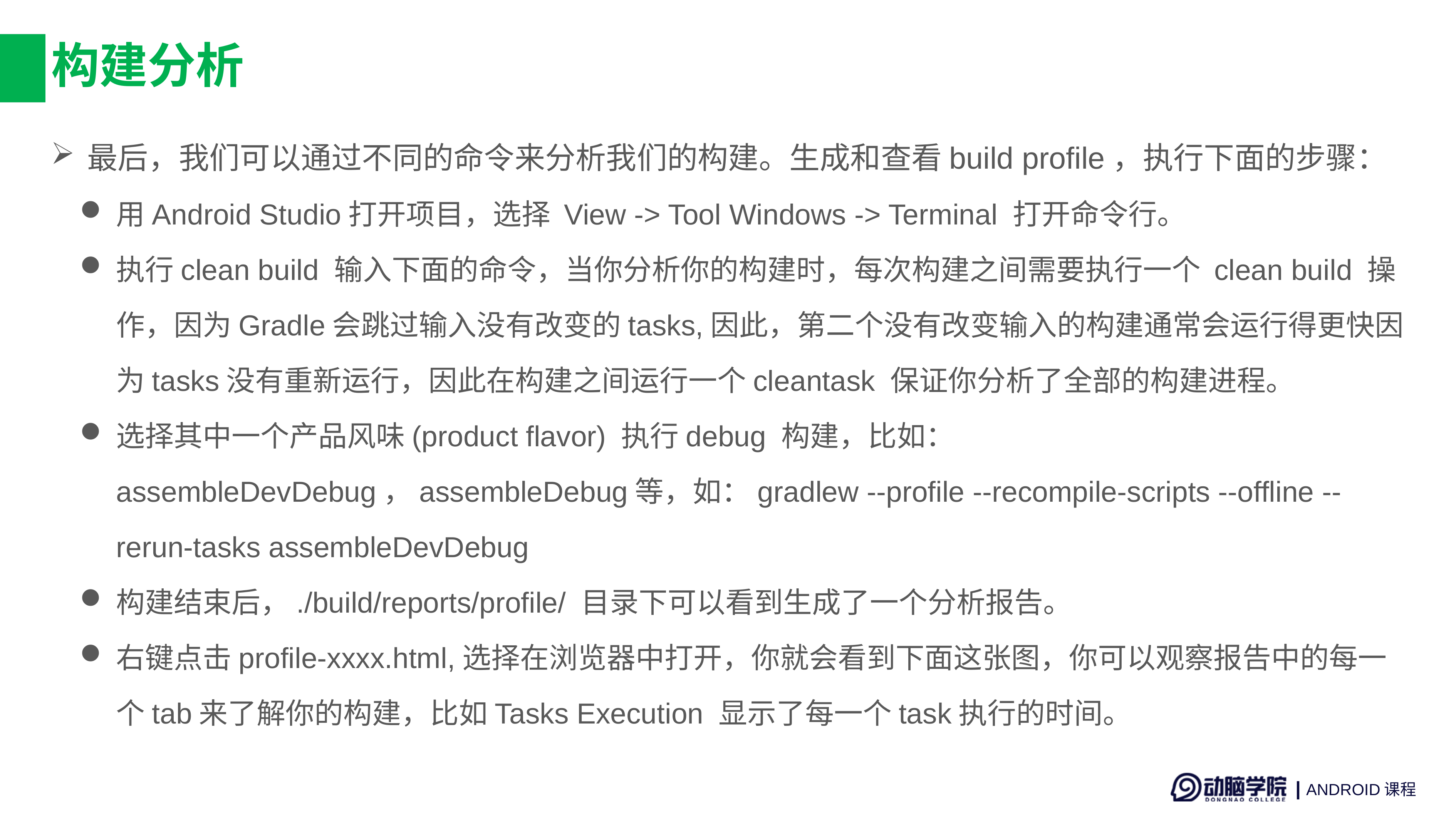

# 构建分析
最后，我们可以通过不同的命令来分析我们的构建。生成和查看build profile，执行下面的步骤：
用Android Studio打开项目，选择 View -> Tool Windows -> Terminal 打开命令行。
执行clean build 输入下面的命令，当你分析你的构建时，每次构建之间需要执行一个 clean build 操作，因为Gradle会跳过输入没有改变的tasks,因此，第二个没有改变输入的构建通常会运行得更快因为tasks没有重新运行，因此在构建之间运行一个cleantask 保证你分析了全部的构建进程。
选择其中一个产品风味(product flavor) 执行debug 构建，比如：assembleDevDebug，assembleDebug等，如：gradlew --profile --recompile-scripts --offline --rerun-tasks assembleDevDebug
构建结束后，./build/reports/profile/ 目录下可以看到生成了一个分析报告。
右键点击profile-xxxx.html,选择在浏览器中打开，你就会看到下面这张图，你可以观察报告中的每一个tab来了解你的构建，比如Tasks Execution 显示了每一个task执行的时间。